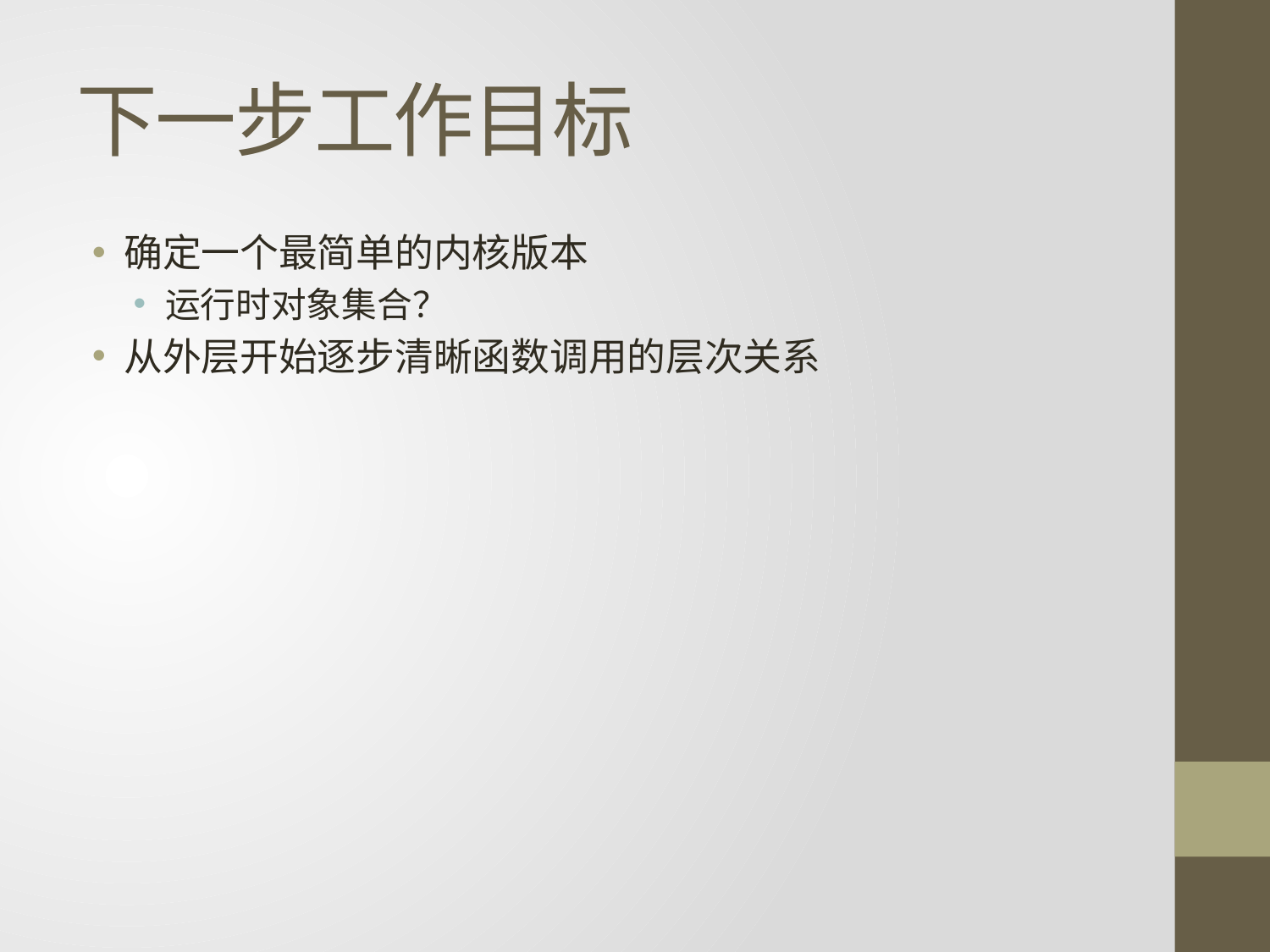

# 下一步工作目标
确定一个最简单的内核版本
运行时对象集合？
从外层开始逐步清晰函数调用的层次关系